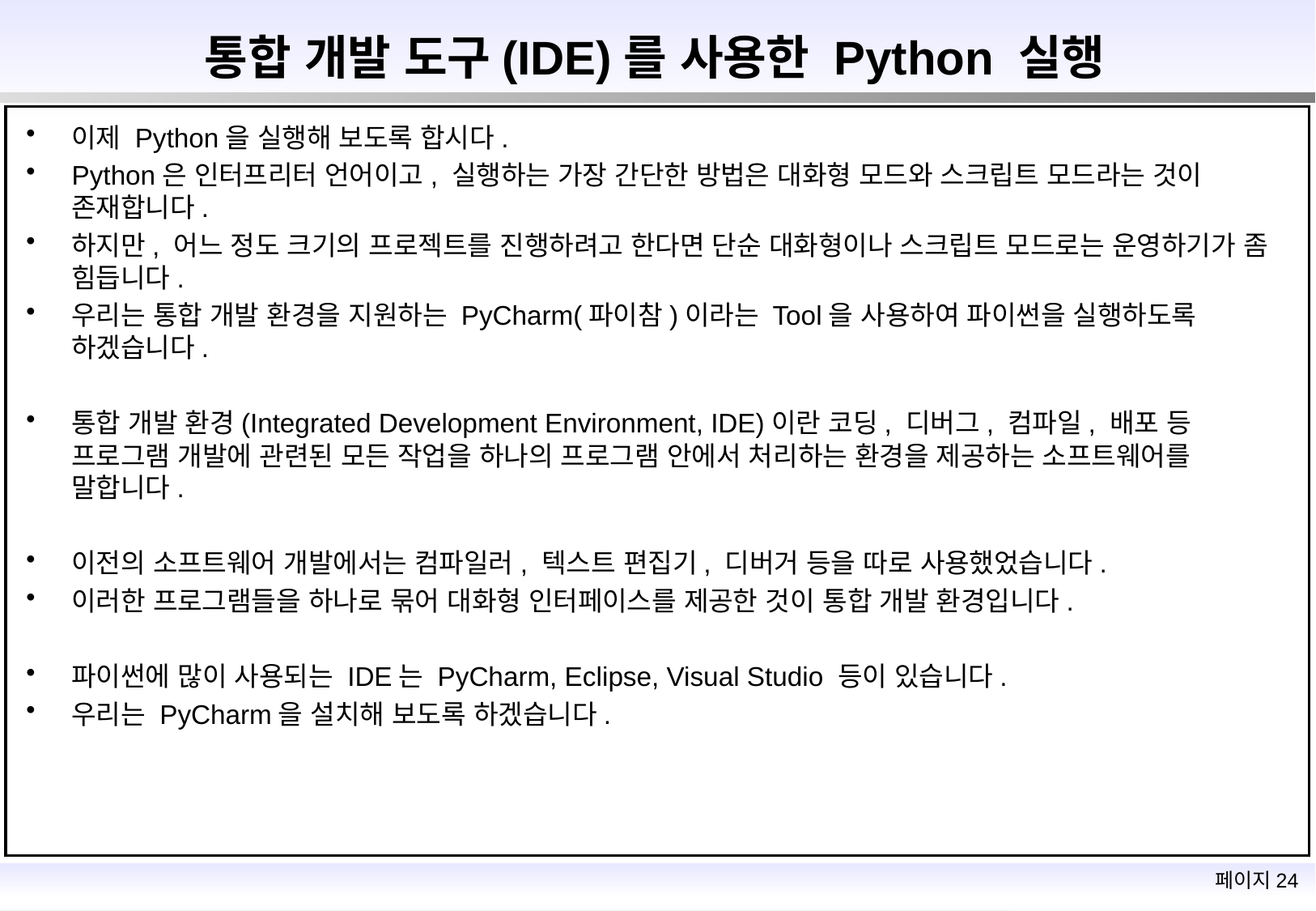

# 통합 개발 도구(IDE)를 사용한 Python 실행
이제 Python을 실행해 보도록 합시다.
Python은 인터프리터 언어이고, 실행하는 가장 간단한 방법은 대화형 모드와 스크립트 모드라는 것이 존재합니다.
하지만, 어느 정도 크기의 프로젝트를 진행하려고 한다면 단순 대화형이나 스크립트 모드로는 운영하기가 좀 힘듭니다.
우리는 통합 개발 환경을 지원하는 PyCharm(파이참)이라는 Tool을 사용하여 파이썬을 실행하도록 하겠습니다.

통합 개발 환경(Integrated Development Environment, IDE)이란 코딩, 디버그, 컴파일, 배포 등 프로그램 개발에 관련된 모든 작업을 하나의 프로그램 안에서 처리하는 환경을 제공하는 소프트웨어를 말합니다.

이전의 소프트웨어 개발에서는 컴파일러, 텍스트 편집기, 디버거 등을 따로 사용했었습니다.
이러한 프로그램들을 하나로 묶어 대화형 인터페이스를 제공한 것이 통합 개발 환경입니다.

파이썬에 많이 사용되는 IDE는 PyCharm, Eclipse, Visual Studio 등이 있습니다.
우리는 PyCharm을 설치해 보도록 하겠습니다.